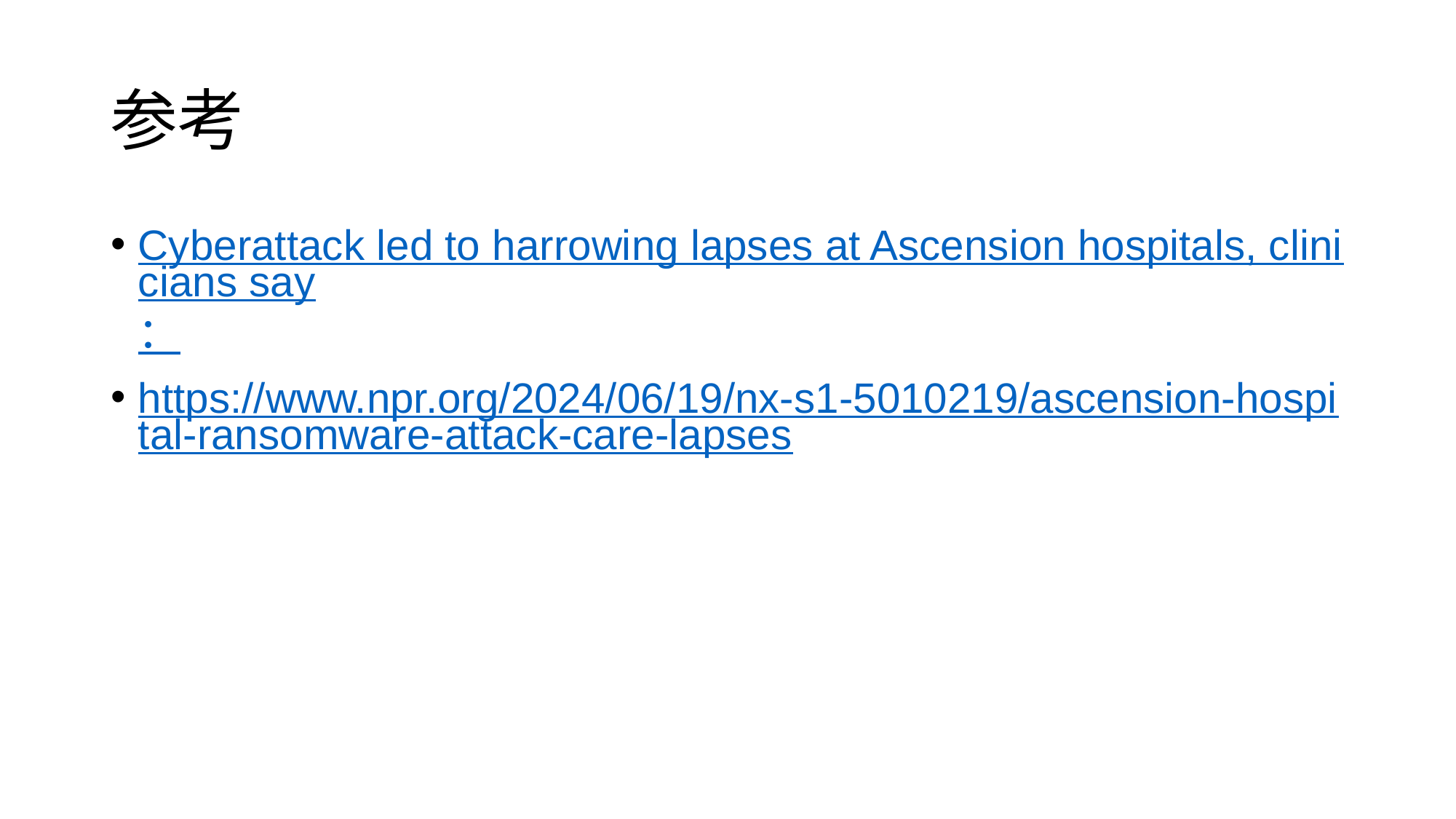

# 参考
Cyberattack led to harrowing lapses at Ascension hospitals, clinicians say：
https://www.npr.org/2024/06/19/nx-s1-5010219/ascension-hospital-ransomware-attack-care-lapses